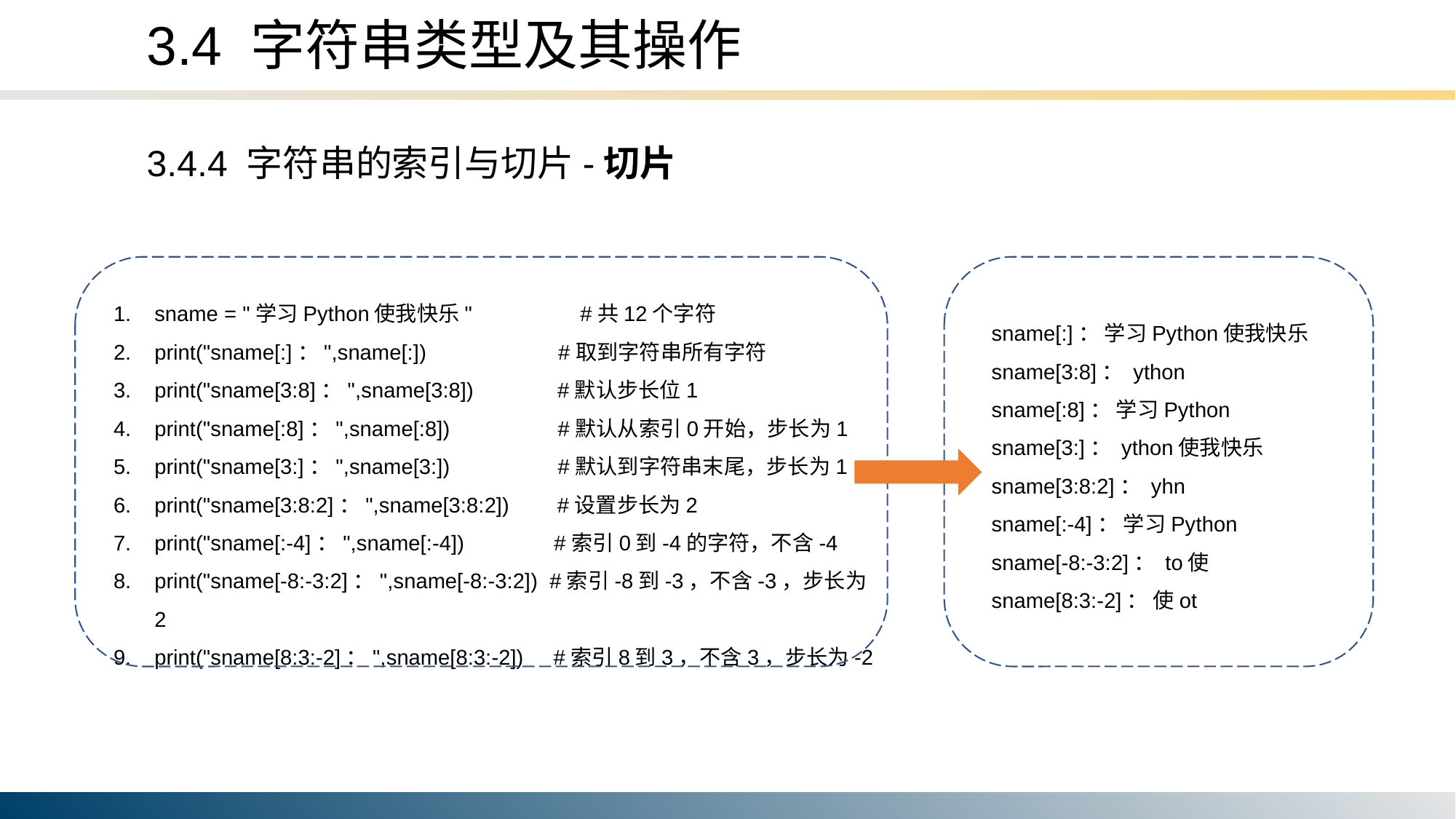

3.4 字符串类型及其操作

3.4.4 字符串的索引与切片-切片

sname = "学习Python使我快乐"                  #共12个字符
print("sname[:]：",sname[:])                      #取到字符串所有字符
print("sname[3:8]：",sname[3:8])              #默认步长位1
print("sname[:8]：",sname[:8])                  #默认从索引0开始，步长为1
print("sname[3:]：",sname[3:])                  #默认到字符串末尾，步长为1
print("sname[3:8:2]：",sname[3:8:2])        #设置步长为2
print("sname[:-4]：",sname[:-4])               #索引0到-4的字符，不含-4
print("sname[-8:-3:2]：",sname[-8:-3:2])  #索引-8到-3，不含-3，步长为2
print("sname[8:3:-2]：",sname[8:3:-2])     #索引8到3，不含3，步长为-2
sname[:]： 学习Python使我快乐
sname[3:8]： ython
sname[:8]： 学习Python
sname[3:]： ython使我快乐
sname[3:8:2]： yhn
sname[:-4]： 学习Python
sname[-8:-3:2]： to使
sname[8:3:-2]： 使ot